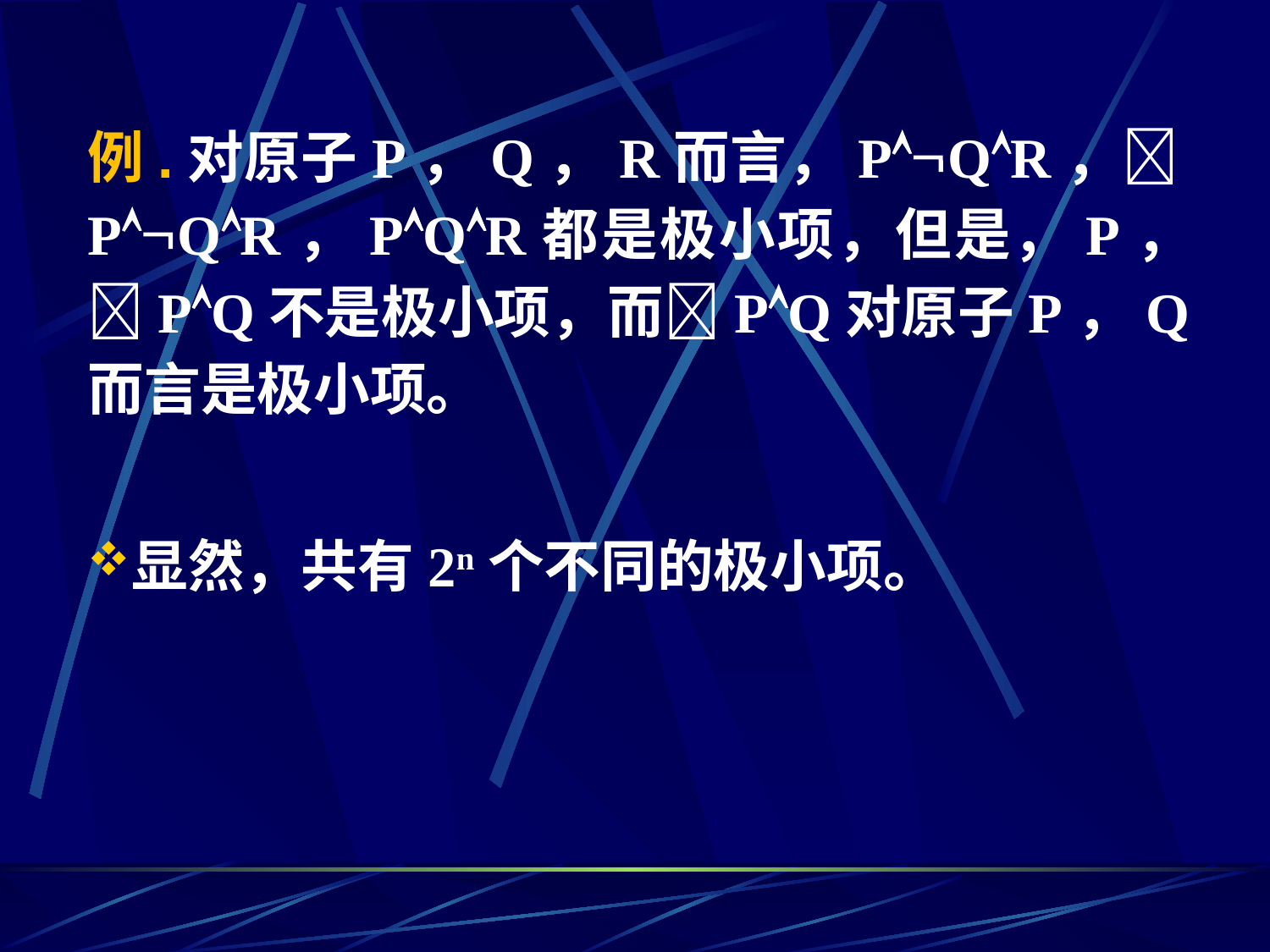

例.对原子P，Q，R而言，P∧¬Q∧R，¬P∧¬Q∧R，P∧Q∧R都是极小项，但是，P，¬P∧Q不是极小项，而¬P∧Q对原子P，Q而言是极小项。

显然，共有2n个不同的极小项。
95